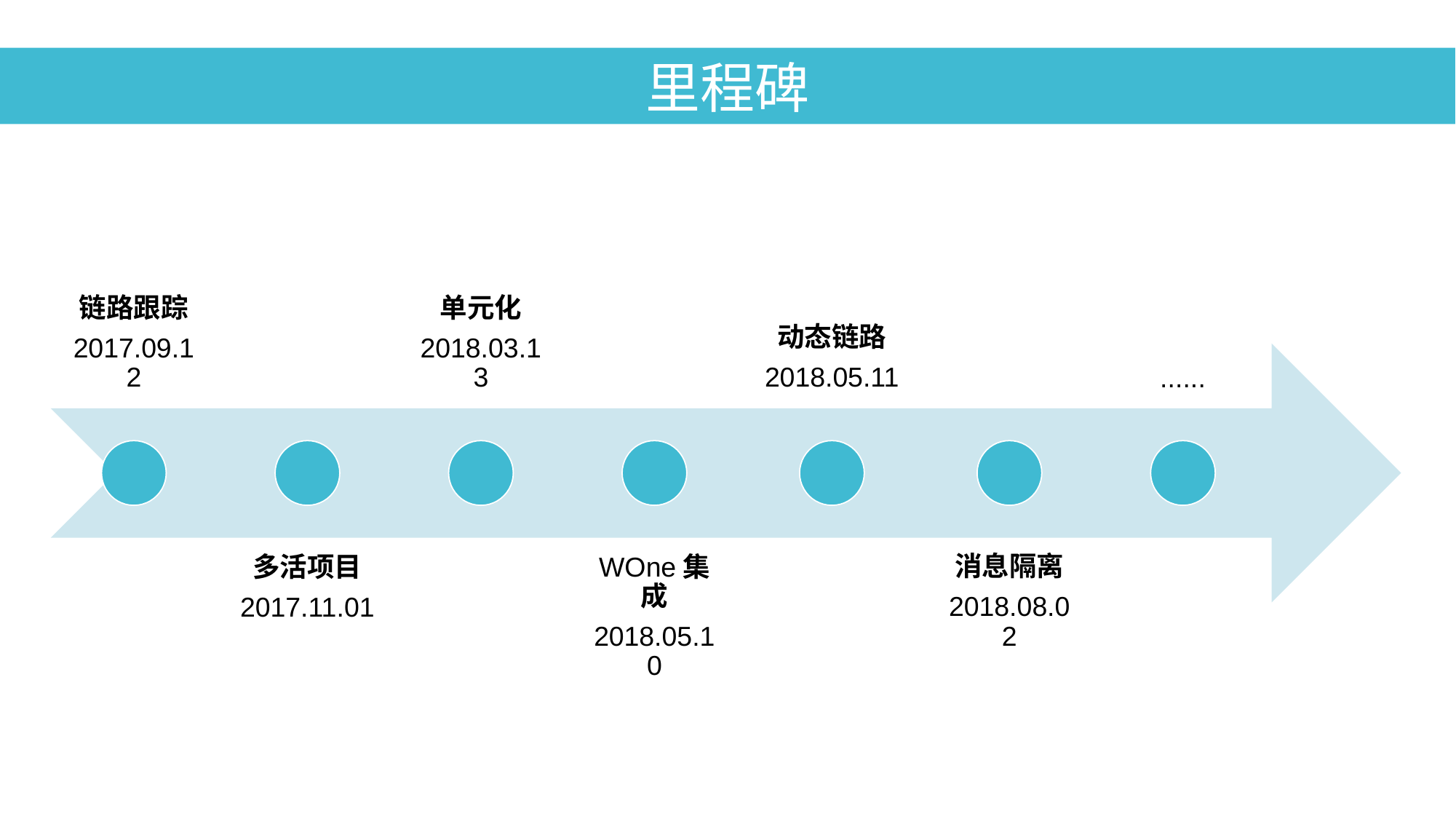

里程碑
链路跟踪
2017.09.12
单元化
2018.03.13
动态链路
2018.05.11

......

多活项目
2017.11.01
WOne集成
2018.05.10
消息隔离
2018.08.02